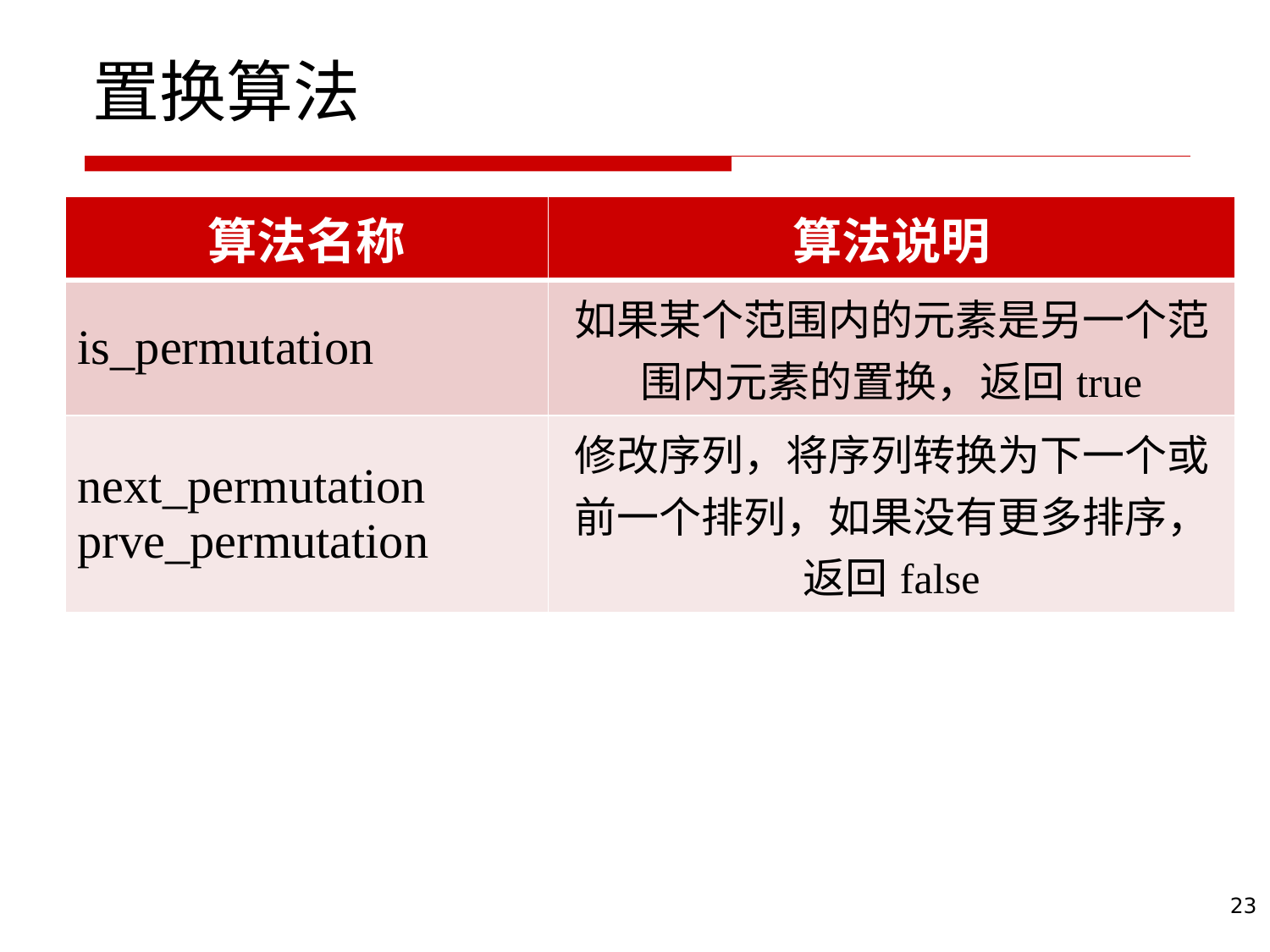

# 置换算法
| 算法名称 | 算法说明 |
| --- | --- |
| is\_permutation | 如果某个范围内的元素是另一个范围内元素的置换，返回true |
| next\_permutation prve\_permutation | 修改序列，将序列转换为下一个或前一个排列，如果没有更多排序，返回false |
23